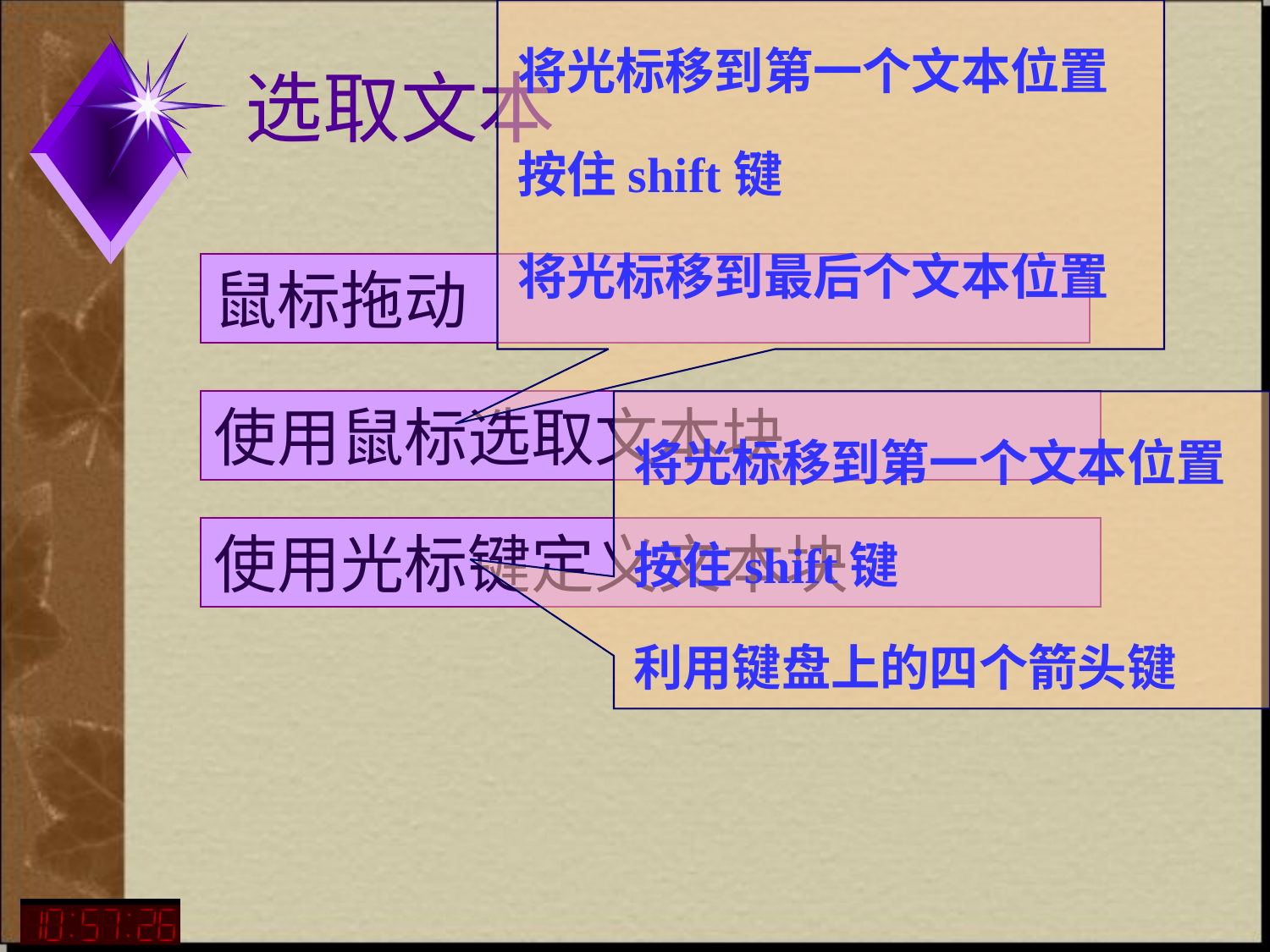

将光标移到第一个文本位置
按住shift键
将光标移到最后个文本位置
# 选取文本
鼠标拖动
使用鼠标选取文本块
将光标移到第一个文本位置
按住shift键
利用键盘上的四个箭头键
使用光标键定义文本块